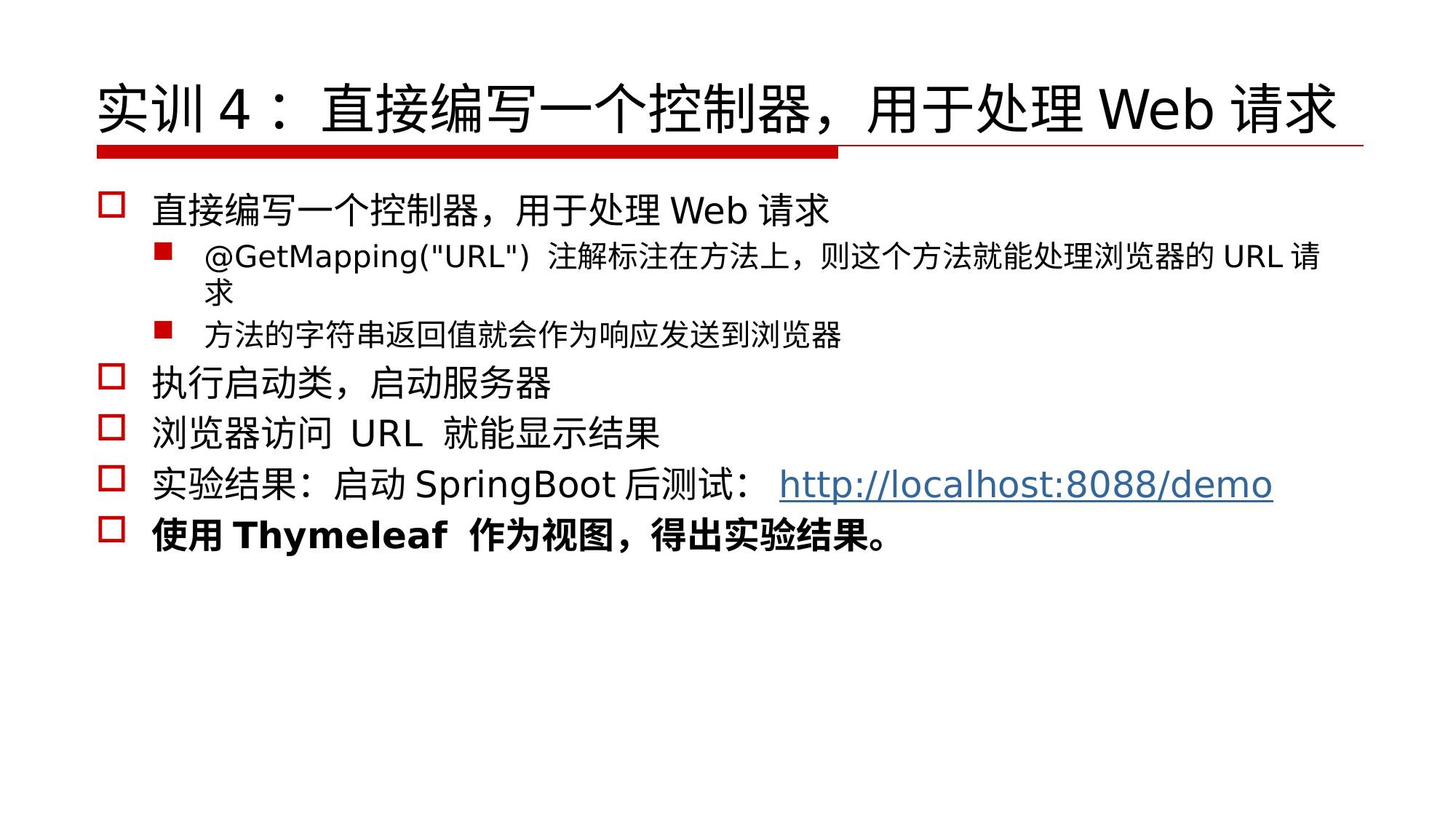

# 实训4：直接编写一个控制器，用于处理Web请求
直接编写一个控制器，用于处理Web请求
@GetMapping("URL") 注解标注在方法上，则这个方法就能处理浏览器的URL请求
方法的字符串返回值就会作为响应发送到浏览器
执行启动类，启动服务器
浏览器访问 URL 就能显示结果
实验结果：启动SpringBoot后测试：http://localhost:8088/demo
使用Thymeleaf 作为视图，得出实验结果。